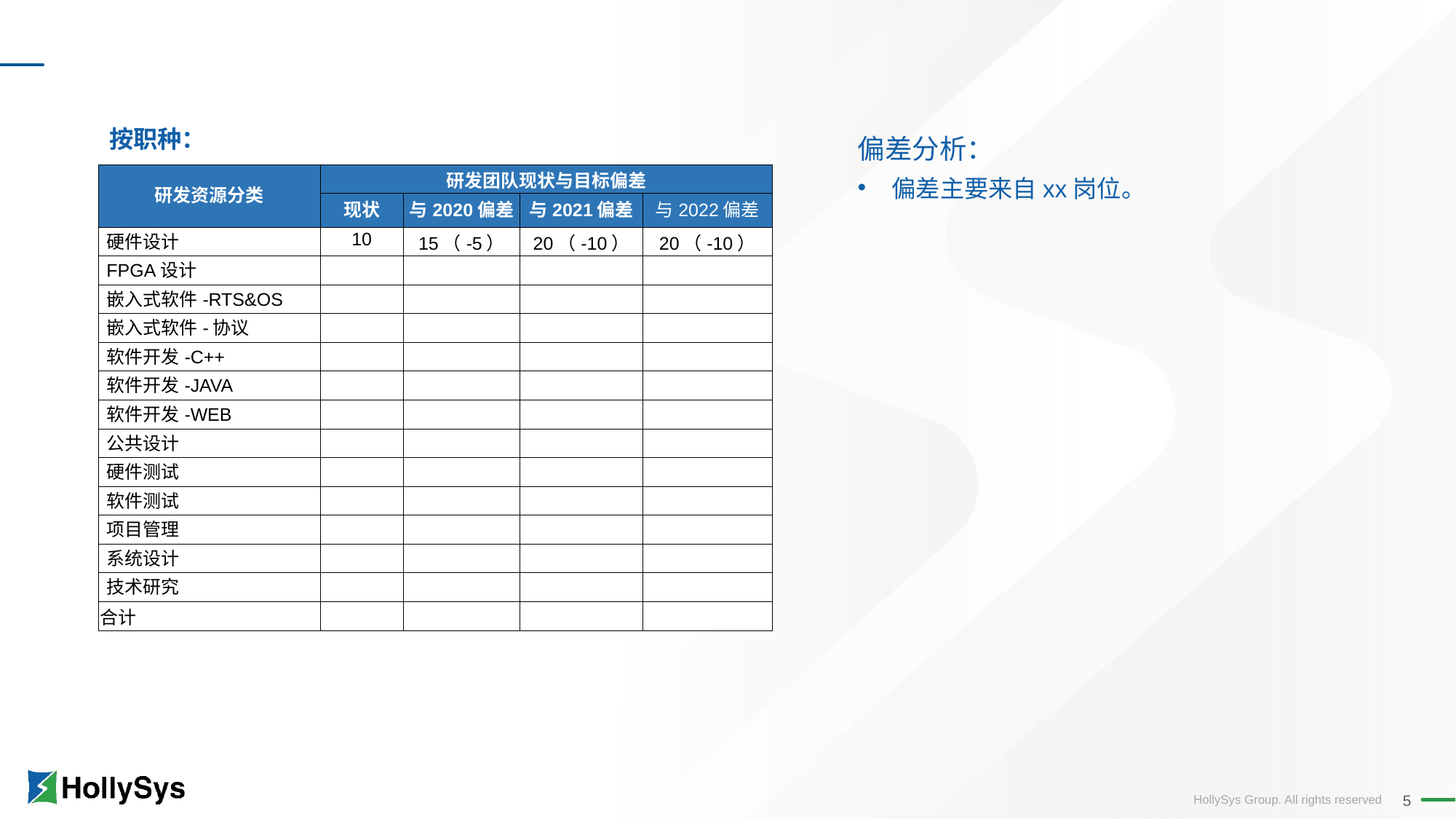

按职种：
偏差分析：
偏差主要来自xx岗位。
| 研发资源分类 | 研发团队现状与目标偏差 |  |  |  |
| --- | --- | --- | --- | --- |
|  | 现状 | 与2020偏差 | 与2021偏差 | 与2022偏差 |
| 硬件设计 | 10 | 15（-5） | 20（-10） | 20（-10） |
| FPGA设计 |  |  |  |  |
| 嵌入式软件-RTS&OS |  |  |  |  |
| 嵌入式软件-协议 |  |  |  |  |
| 软件开发-C++ |  |  |  |  |
| 软件开发-JAVA |  |  |  |  |
| 软件开发-WEB |  |  |  |  |
| 公共设计 |  |  |  |  |
| 硬件测试 |  |  |  |  |
| 软件测试 |  |  |  |  |
| 项目管理 |  |  |  |  |
| 系统设计 |  |  |  |  |
| 技术研究 |  |  |  |  |
| 合计 |  |  |  |  |